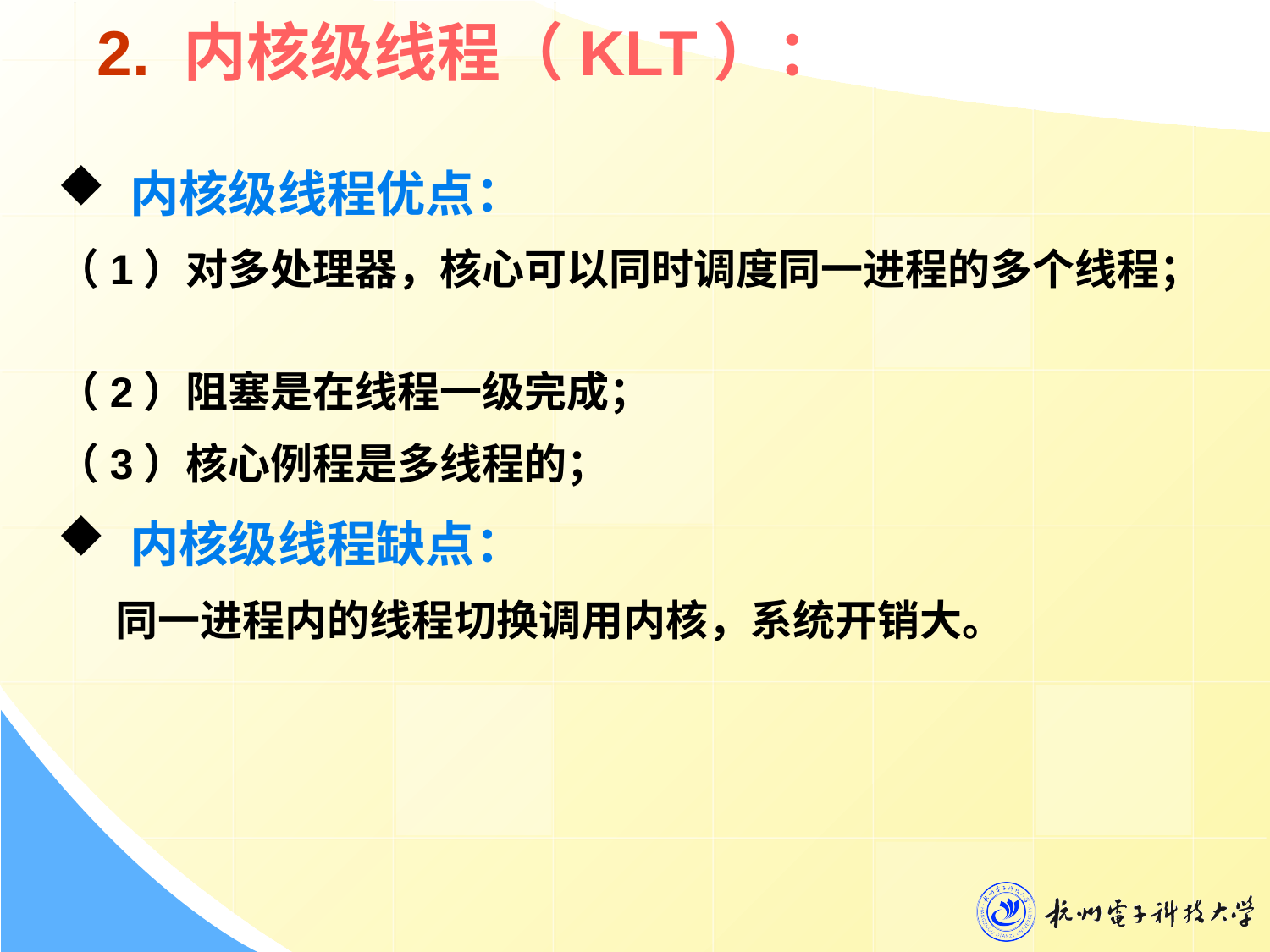

2. 内核级线程（KLT）：
 内核级线程优点：
（1）对多处理器，核心可以同时调度同一进程的多个线程；
（2）阻塞是在线程一级完成；
（3）核心例程是多线程的；
 内核级线程缺点：
     同一进程内的线程切换调用内核，系统开销大。